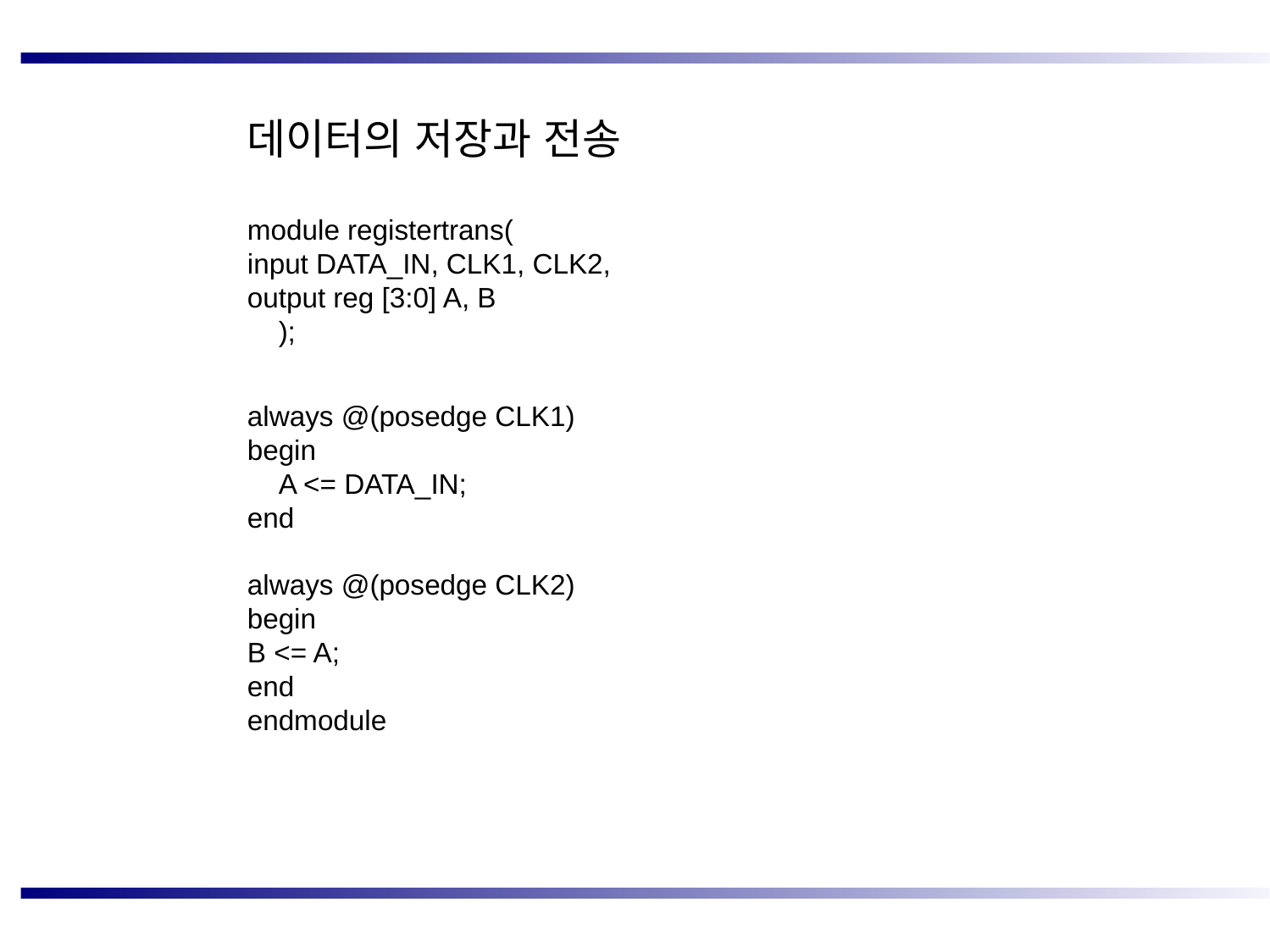

데이터의 저장과 전송

module registertrans(
input DATA_IN, CLK1, CLK2,
output reg [3:0] A, B
    );
always @(posedge CLK1)
begin
    A <= DATA_IN;
end

always @(posedge CLK2)
begin
B <= A;
end
endmodule